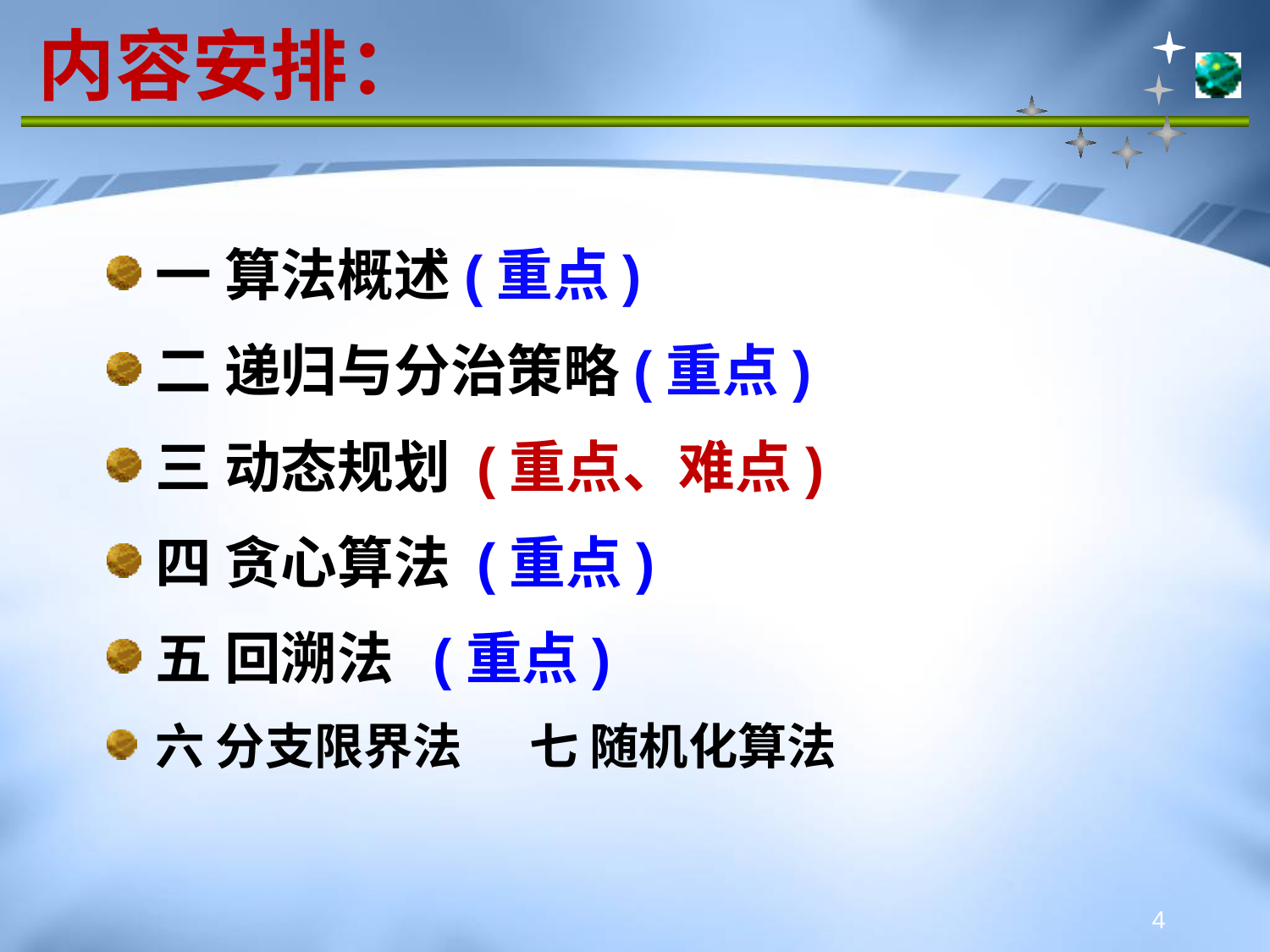

# 内容安排：
一 算法概述(重点)
二 递归与分治策略(重点)
三 动态规划 (重点、难点)
四 贪心算法 (重点)
五 回溯法  (重点)
六 分支限界法      七 随机化算法
4